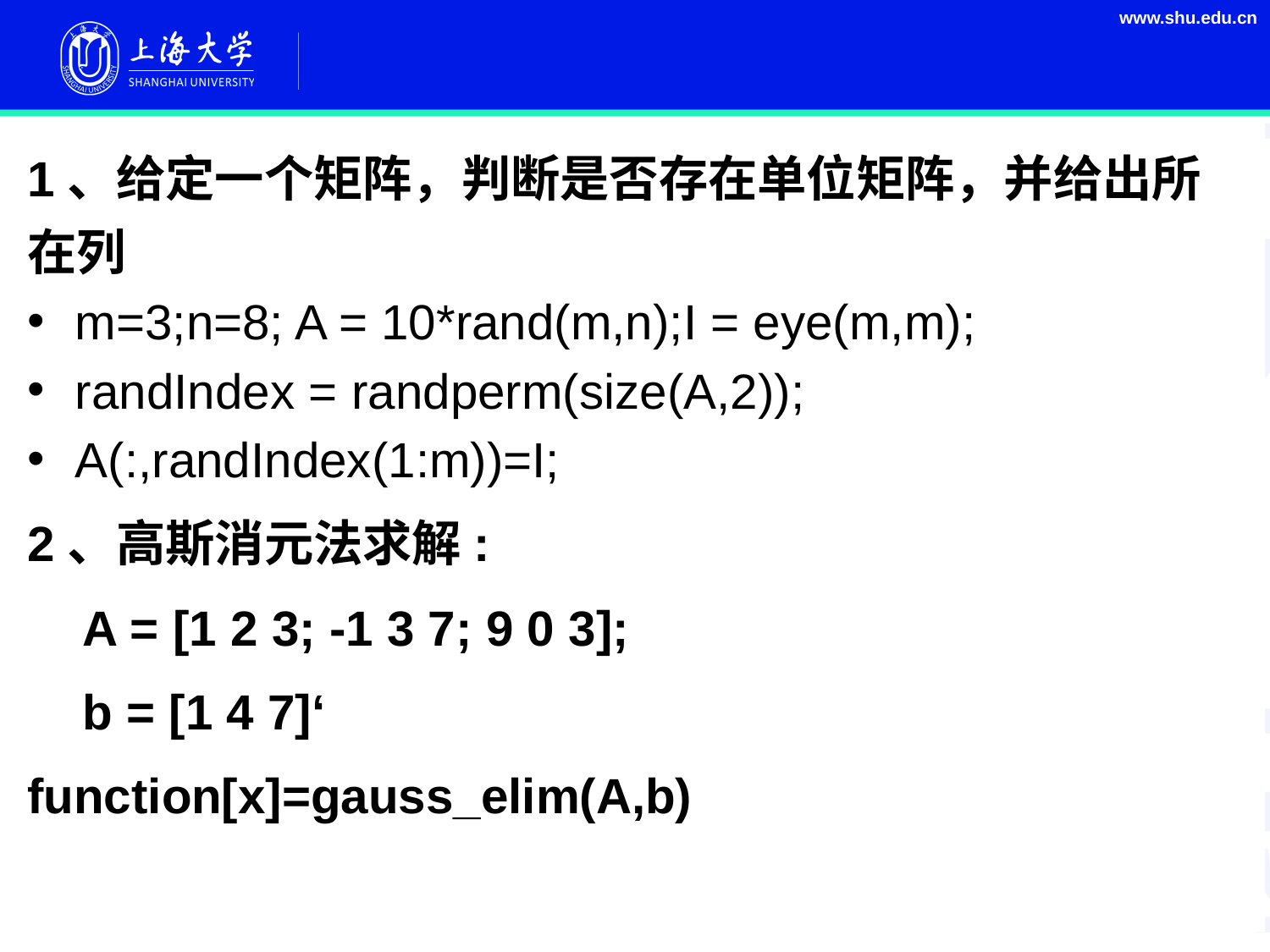

1、给定一个矩阵，判断是否存在单位矩阵，并给出所在列
m=3;n=8; A = 10*rand(m,n);I = eye(m,m);
randIndex = randperm(size(A,2));
A(:,randIndex(1:m))=I;
2、高斯消元法求解:
    A = [1 2 3; -1 3 7; 9 0 3];
    b = [1 4 7]‘
function[x]=gauss_elim(A,b)